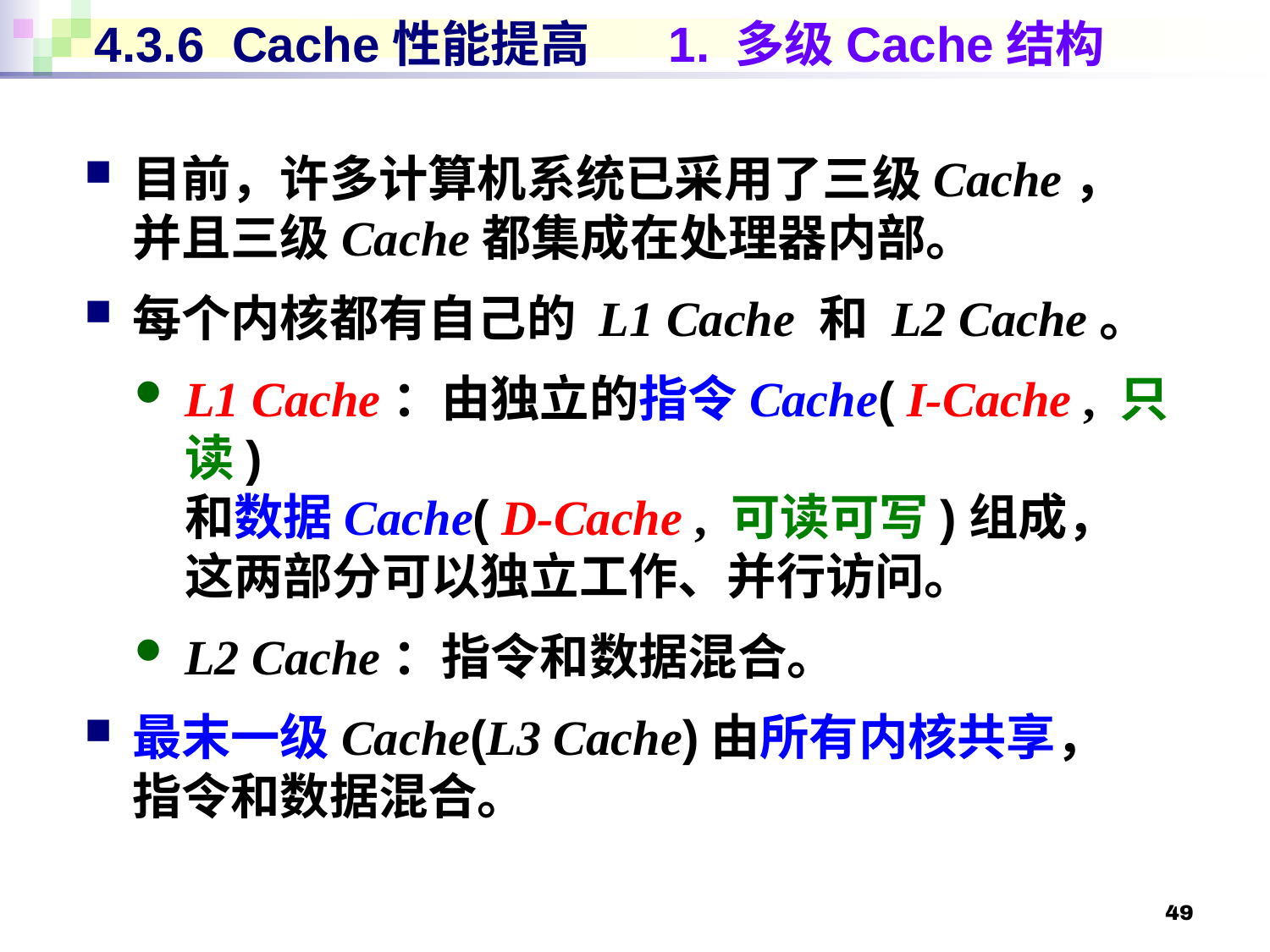

# 4.3.6  Cache性能提高      1. 多级Cache结构
目前，许多计算机系统已采用了三级Cache，
并且三级Cache都集成在处理器内部。
每个内核都有自己的 L1 Cache 和 L2 Cache。
L1 Cache：由独立的指令Cache( I-Cache , 只读)
和数据Cache( D-Cache , 可读可写)组成，
这两部分可以独立工作、并行访问。
L2 Cache：指令和数据混合。
最末一级Cache(L3 Cache)由所有内核共享，
指令和数据混合。
49